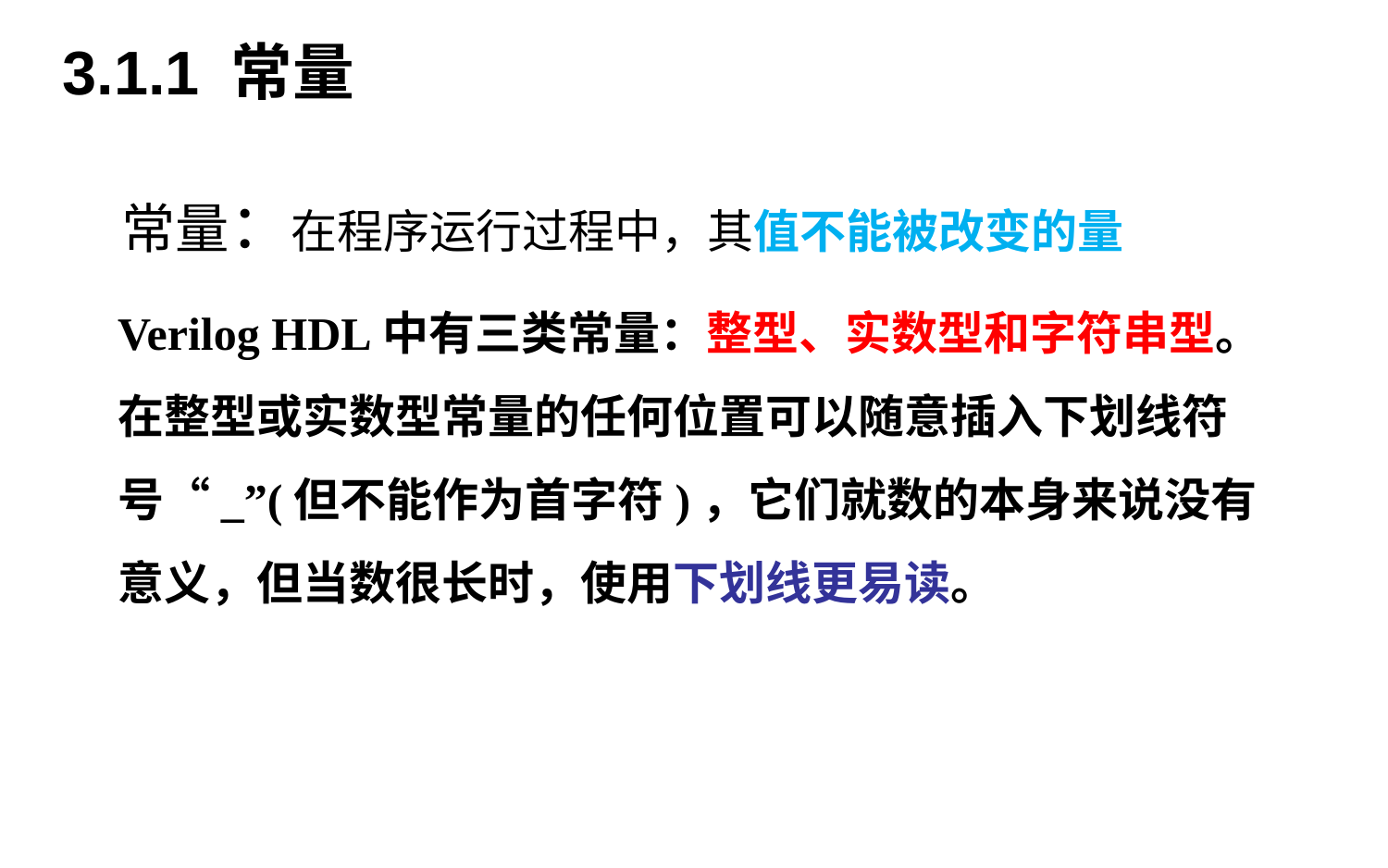

3.1.1 常量
# 常量：在程序运行过程中，其值不能被改变的量
Verilog HDL中有三类常量：整型、实数型和字符串型。
在整型或实数型常量的任何位置可以随意插入下划线符号“_”(但不能作为首字符)，它们就数的本身来说没有意义，但当数很长时，使用下划线更易读。